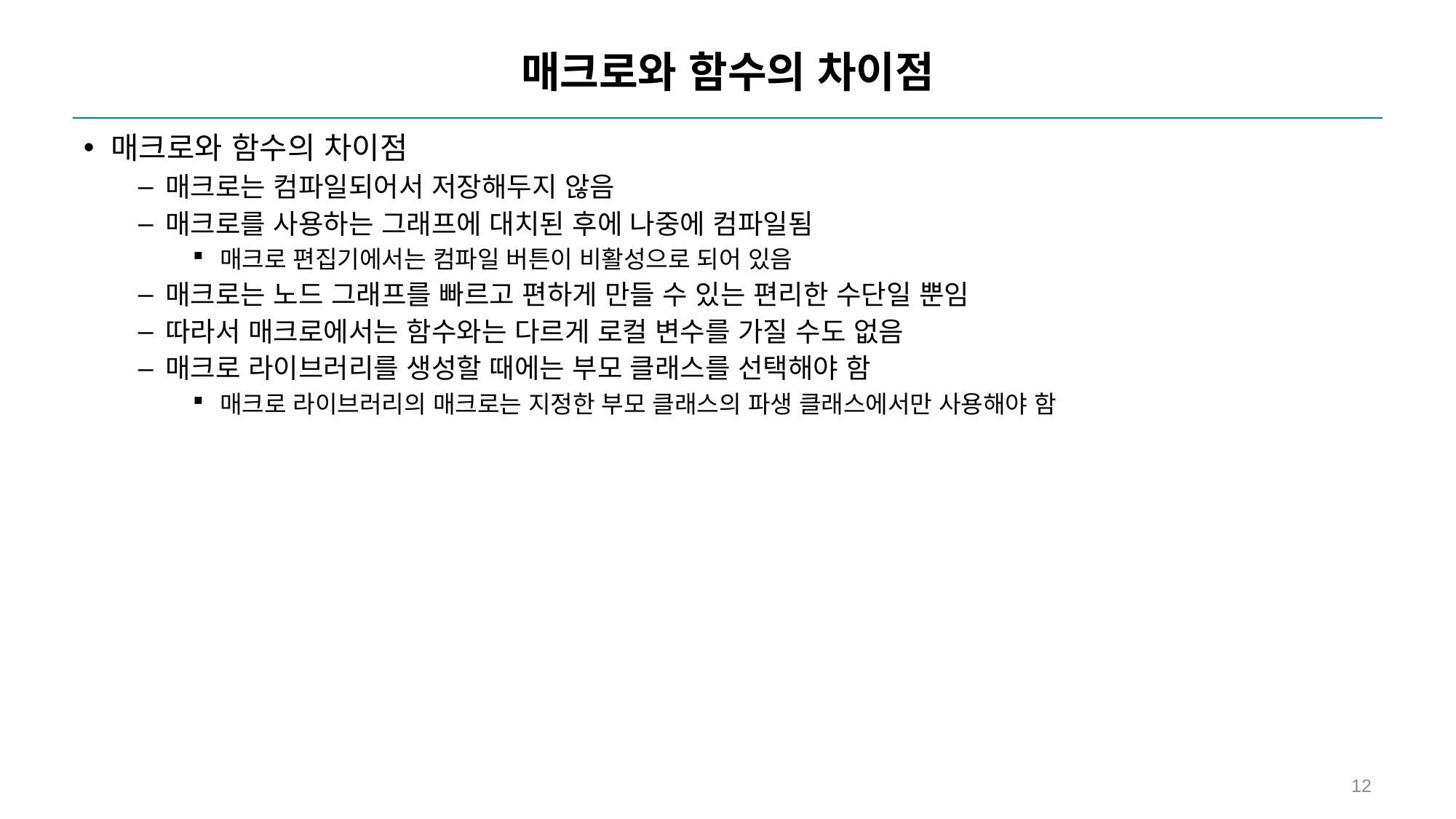

# 매크로와 함수의 차이점
매크로와 함수의 차이점
매크로는 컴파일되어서 저장해두지 않음
매크로를 사용하는 그래프에 대치된 후에 나중에 컴파일됨
매크로 편집기에서는 컴파일 버튼이 비활성으로 되어 있음
매크로는 노드 그래프를 빠르고 편하게 만들 수 있는 편리한 수단일 뿐임
따라서 매크로에서는 함수와는 다르게 로컬 변수를 가질 수도 없음
매크로 라이브러리를 생성할 때에는 부모 클래스를 선택해야 함
매크로 라이브러리의 매크로는 지정한 부모 클래스의 파생 클래스에서만 사용해야 함

12